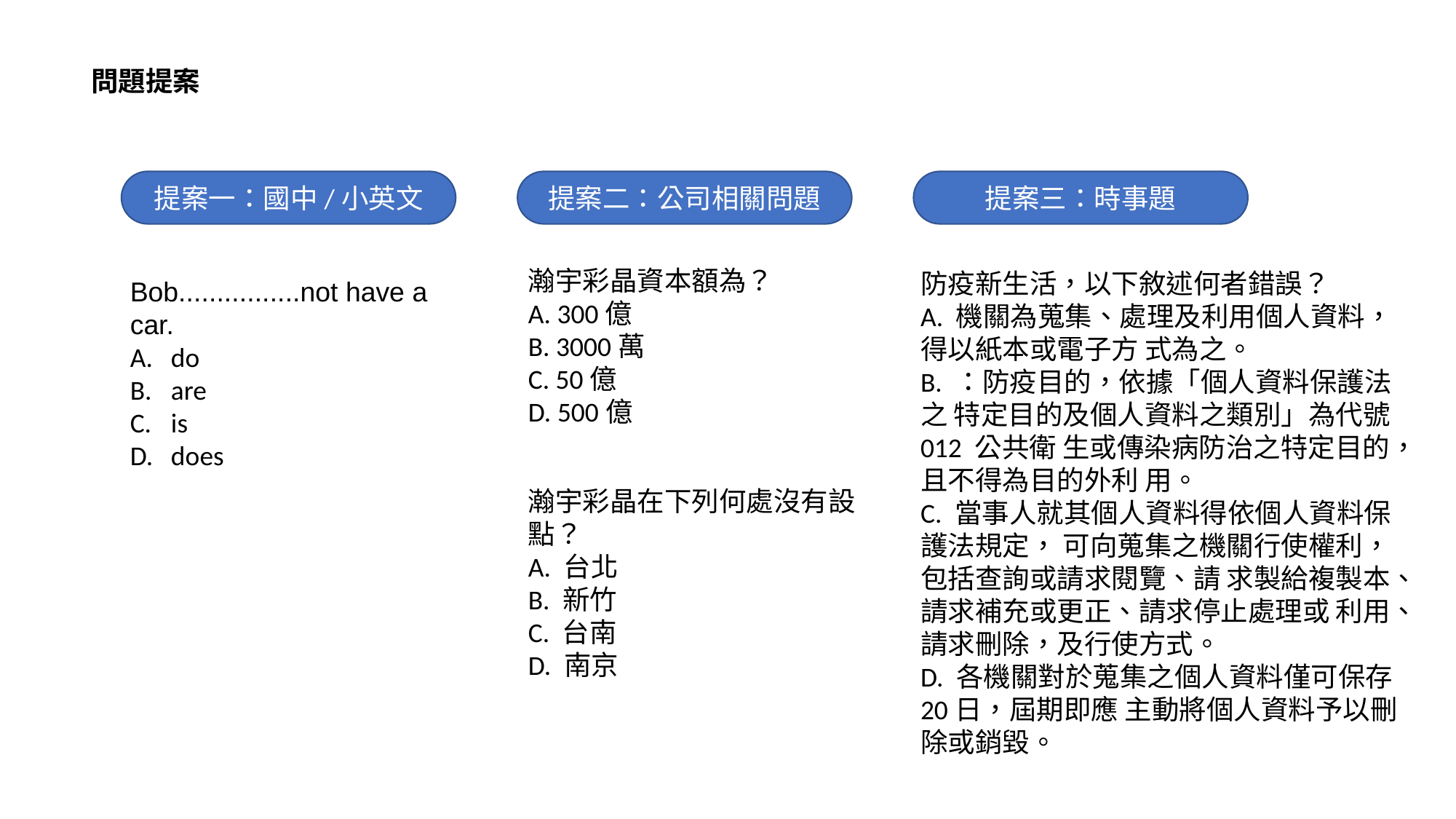

問題提案
提案一：國中/小英文
提案二：公司相關問題
提案三：時事題
瀚宇彩晶資本額為？
A. 300億
B. 3000萬
C. 50億
D. 500億
防疫新生活，以下敘述何者錯誤？
A. 機關為蒐集、處理及利用個人資料，得以紙本或電子方 式為之。
B. ：防疫目的，依據「個人資料保護法之 特定目的及個人資料之類別」為代號 012 公共衛 生或傳染病防治之特定目的，且不得為目的外利 用。
C. 當事人就其個人資料得依個人資料保護法規定， 可向蒐集之機關行使權利，包括查詢或請求閱覽、請 求製給複製本、請求補充或更正、請求停止處理或 利用、請求刪除，及行使方式。
D. 各機關對於蒐集之個人資料僅可保存 20日，屆期即應 主動將個人資料予以刪除或銷毀。
Bob................not have a car.
do
are
is
does
瀚宇彩晶在下列何處沒有設點？
A. 台北
B. 新竹
C. 台南
D. 南京